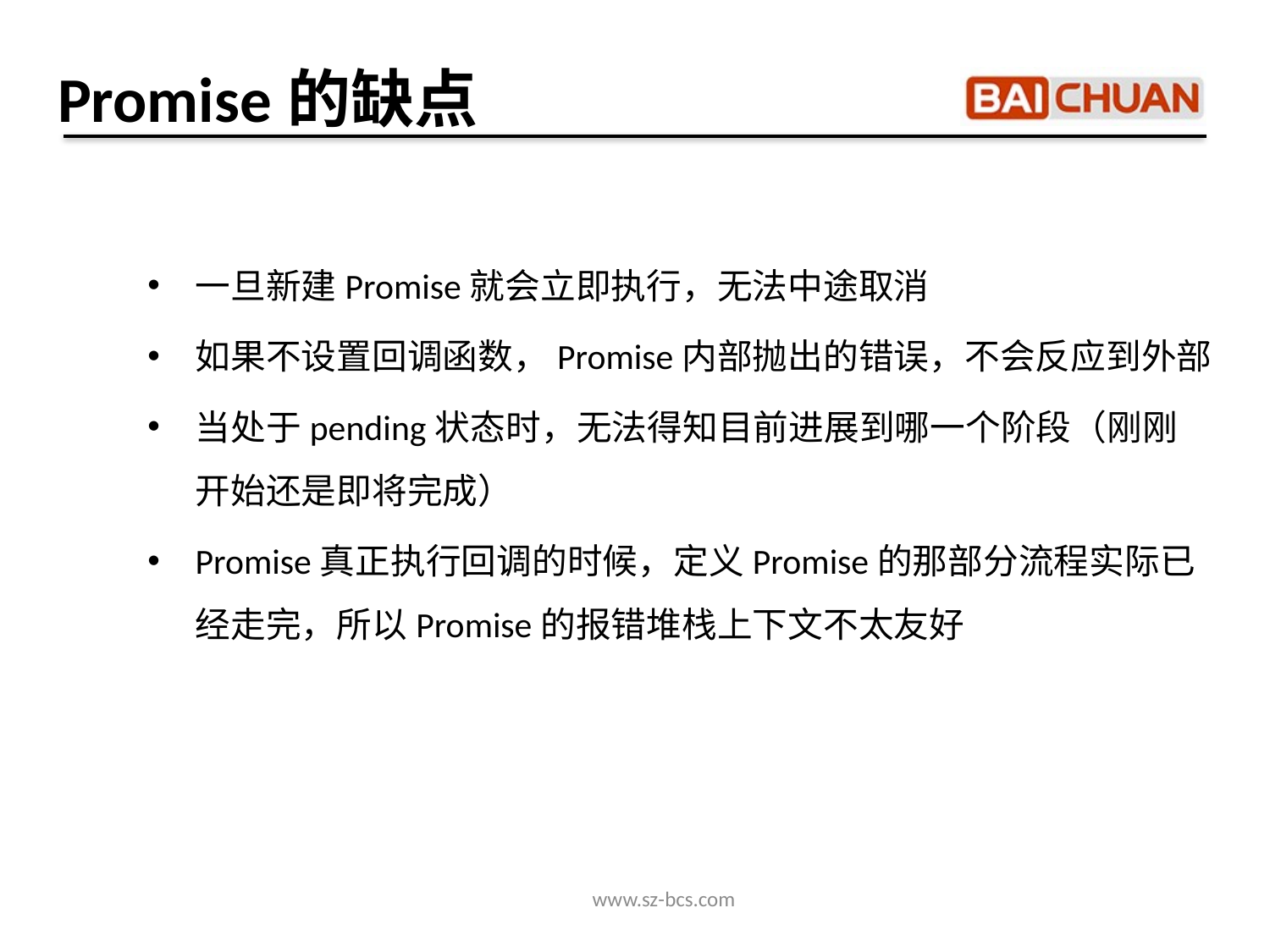

Promise的缺点
一旦新建Promise就会立即执行，无法中途取消
如果不设置回调函数，Promise内部抛出的错误，不会反应到外部
当处于pending状态时，无法得知目前进展到哪一个阶段（刚刚开始还是即将完成）
Promise真正执行回调的时候，定义Promise的那部分流程实际已经走完，所以Promise的报错堆栈上下文不太友好
www.sz-bcs.com